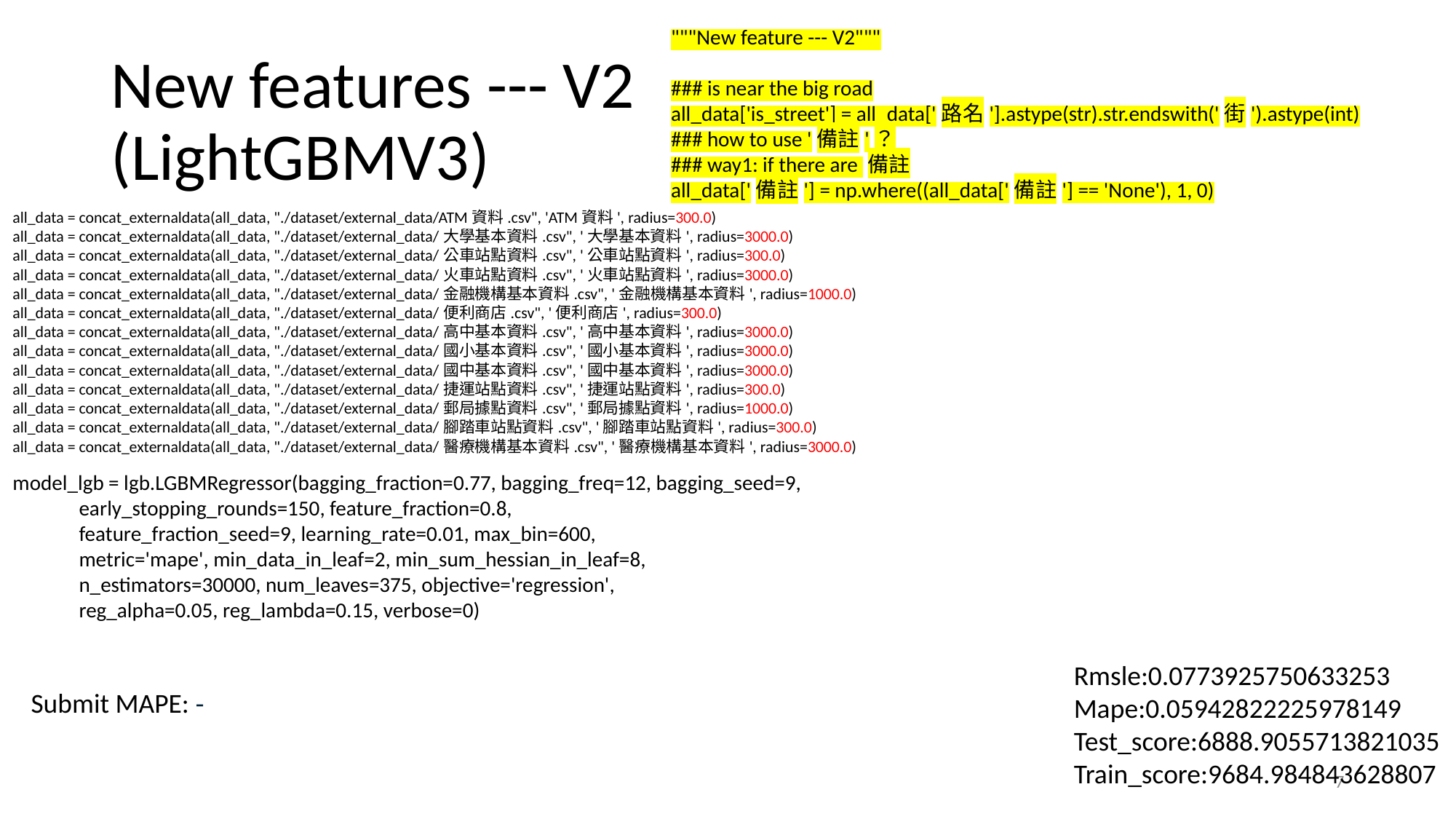

"""New feature --- V2"""

### is near the big road
all_data['is_street'] = all_data['路名'].astype(str).str.endswith('街').astype(int)
### how to use '備註'？
### way1: if there are 備註
all_data['備註'] = np.where((all_data['備註'] == 'None'), 1, 0)
# New features --- V2 (LightGBMV3)
all_data = concat_externaldata(all_data, "./dataset/external_data/ATM資料.csv", 'ATM資料', radius=300.0)
all_data = concat_externaldata(all_data, "./dataset/external_data/大學基本資料.csv", '大學基本資料', radius=3000.0)
all_data = concat_externaldata(all_data, "./dataset/external_data/公車站點資料.csv", '公車站點資料', radius=300.0)
all_data = concat_externaldata(all_data, "./dataset/external_data/火車站點資料.csv", '火車站點資料', radius=3000.0)
all_data = concat_externaldata(all_data, "./dataset/external_data/金融機構基本資料.csv", '金融機構基本資料', radius=1000.0)
all_data = concat_externaldata(all_data, "./dataset/external_data/便利商店.csv", '便利商店', radius=300.0)
all_data = concat_externaldata(all_data, "./dataset/external_data/高中基本資料.csv", '高中基本資料', radius=3000.0)
all_data = concat_externaldata(all_data, "./dataset/external_data/國小基本資料.csv", '國小基本資料', radius=3000.0)
all_data = concat_externaldata(all_data, "./dataset/external_data/國中基本資料.csv", '國中基本資料', radius=3000.0)
all_data = concat_externaldata(all_data, "./dataset/external_data/捷運站點資料.csv", '捷運站點資料', radius=300.0)
all_data = concat_externaldata(all_data, "./dataset/external_data/郵局據點資料.csv", '郵局據點資料', radius=1000.0)
all_data = concat_externaldata(all_data, "./dataset/external_data/腳踏車站點資料.csv", '腳踏車站點資料', radius=300.0)
all_data = concat_externaldata(all_data, "./dataset/external_data/醫療機構基本資料.csv", '醫療機構基本資料', radius=3000.0)
model_lgb = lgb.LGBMRegressor(bagging_fraction=0.77, bagging_freq=12, bagging_seed=9,
              early_stopping_rounds=150, feature_fraction=0.8,
              feature_fraction_seed=9, learning_rate=0.01, max_bin=600,
              metric='mape', min_data_in_leaf=2, min_sum_hessian_in_leaf=8,
              n_estimators=30000, num_leaves=375, objective='regression',
              reg_alpha=0.05, reg_lambda=0.15, verbose=0)
Rmsle:0.0773925750633253
Mape:0.05942822225978149
Test_score:6888.9055713821035
Train_score:9684.984843628807
Submit MAPE: -
7